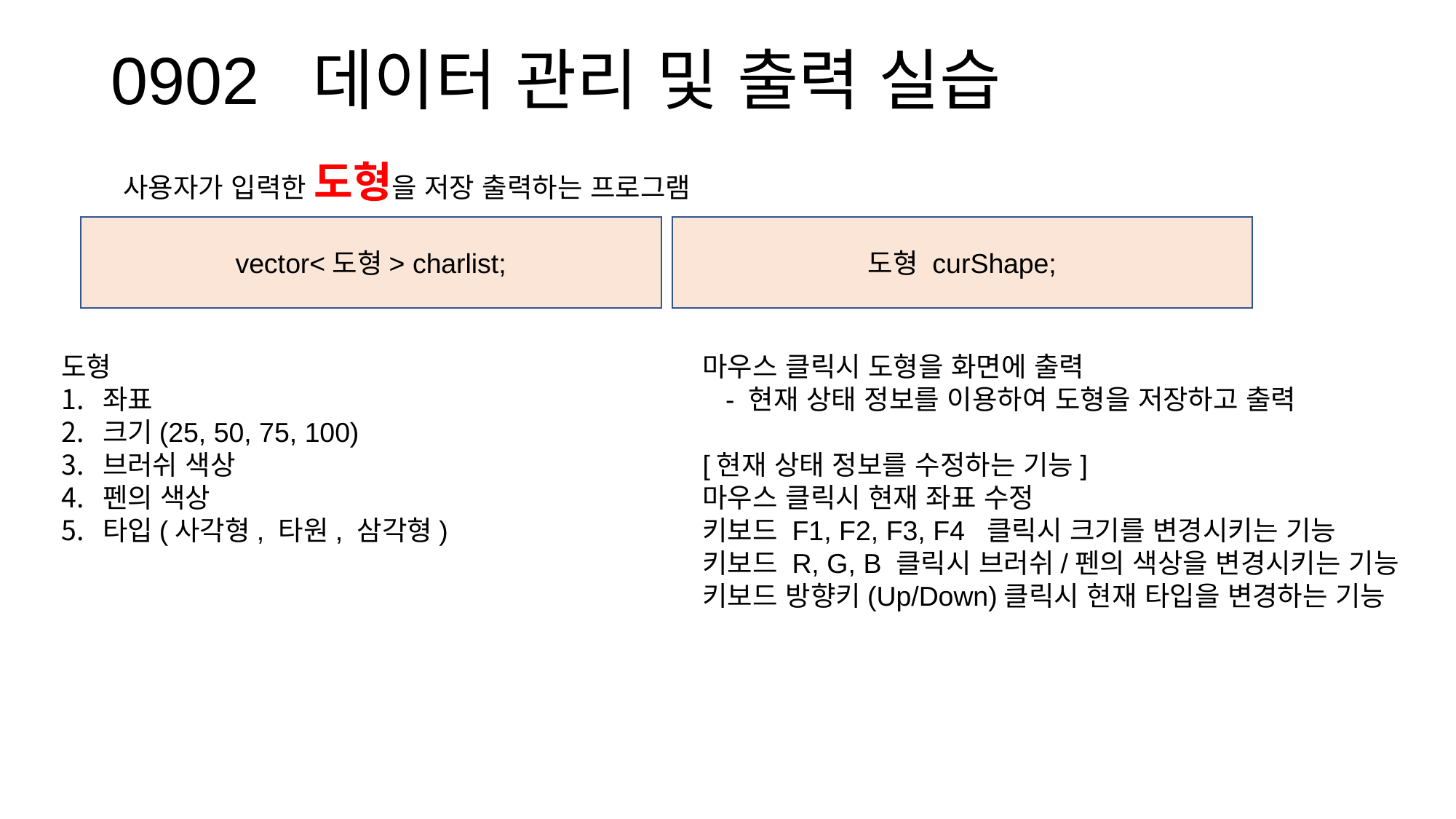

# 0902  데이터 관리 및 출력 실습
사용자가 입력한 도형을 저장 출력하는 프로그램
도형 curShape;
vector<도형> charlist;
도형
좌표
크기(25, 50, 75, 100)
브러쉬 색상
펜의 색상
타입(사각형, 타원, 삼각형)
마우스 클릭시 도형을 화면에 출력
   - 현재 상태 정보를 이용하여 도형을 저장하고 출력

[현재 상태 정보를 수정하는 기능]
마우스 클릭시 현재 좌표 수정
키보드 F1, F2, F3, F4  클릭시 크기를 변경시키는 기능
키보드 R, G, B 클릭시 브러쉬/펜의 색상을 변경시키는 기능
키보드 방향키(Up/Down)클릭시 현재 타입을 변경하는 기능